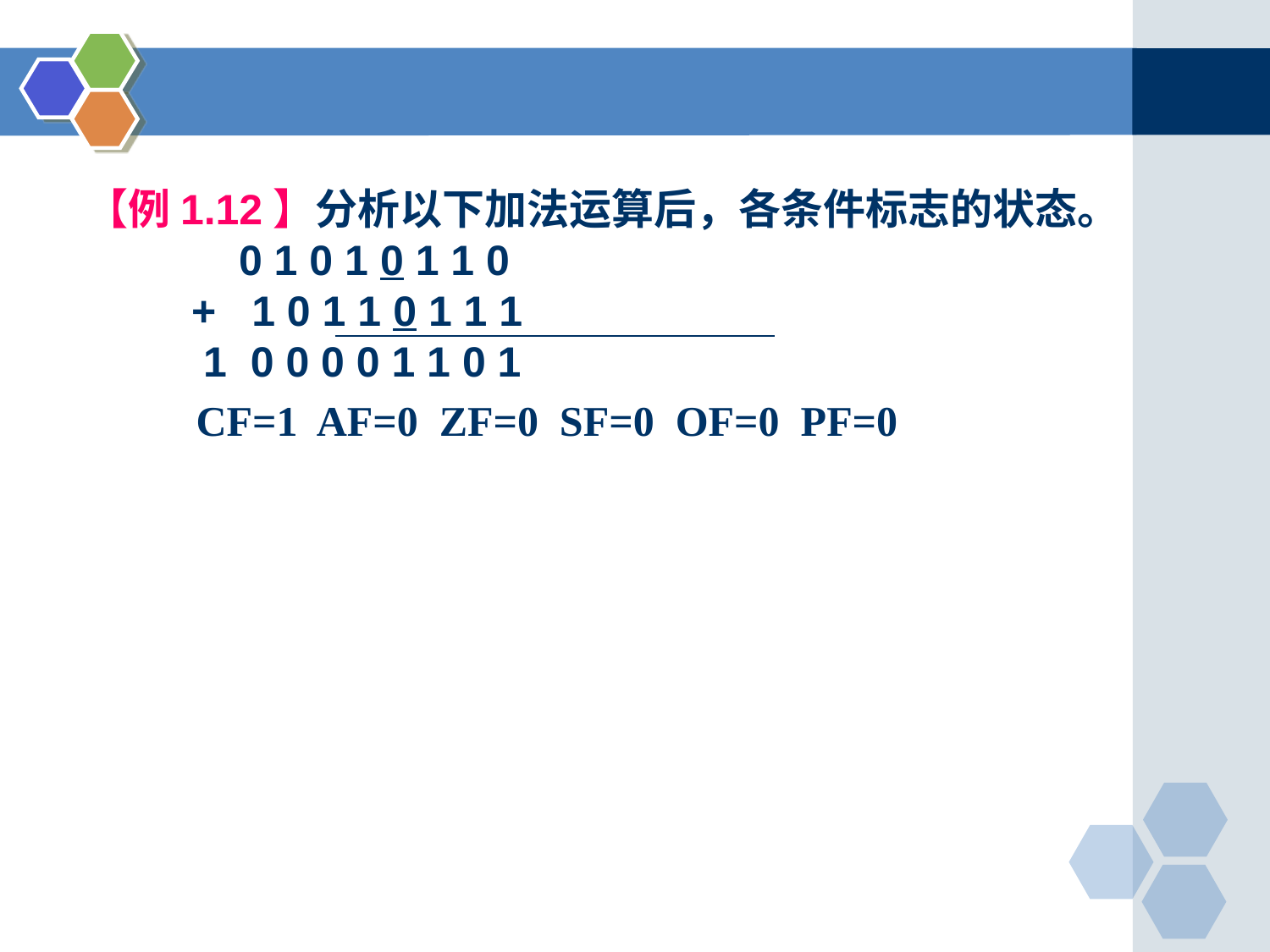

【例1.12】分析以下加法运算后，各条件标志的状态。
                 0 1 0 1 0 1 1 0
             +   1 0 1 1 0 1 1 1
              1  0 0 0 0 1 1 0 1
               CF=1  AF=0  ZF=0  SF=0  OF=0  PF=0